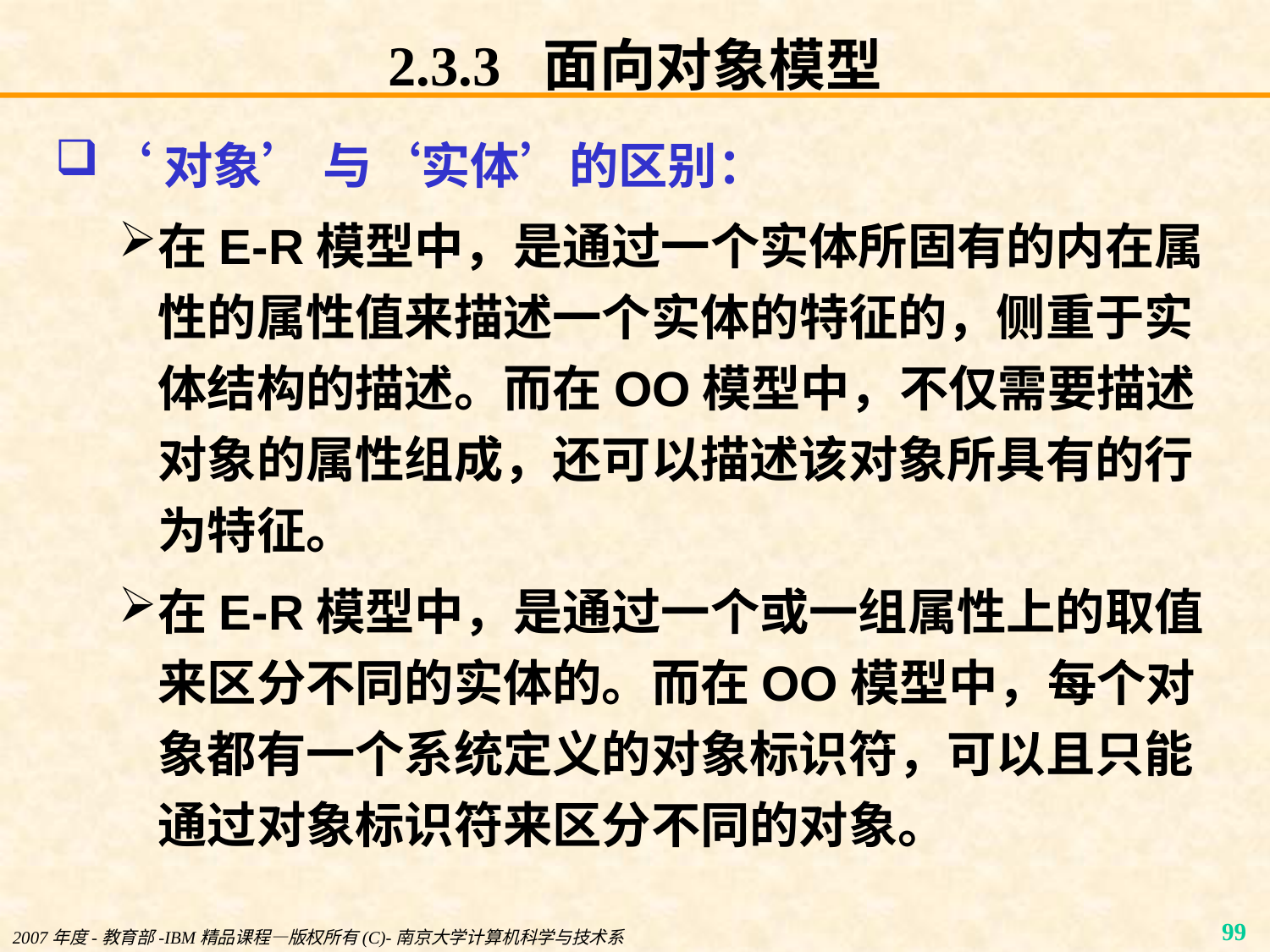

# 2.3.3  面向对象模型
‘对象’ 与‘实体’的区别：
在E-R模型中，是通过一个实体所固有的内在属性的属性值来描述一个实体的特征的，侧重于实体结构的描述。而在OO模型中，不仅需要描述对象的属性组成，还可以描述该对象所具有的行为特征。
在E-R模型中，是通过一个或一组属性上的取值来区分不同的实体的。而在OO模型中，每个对象都有一个系统定义的对象标识符，可以且只能通过对象标识符来区分不同的对象。
99
2007年度-教育部-IBM精品课程—版权所有(C)-南京大学计算机科学与技术系